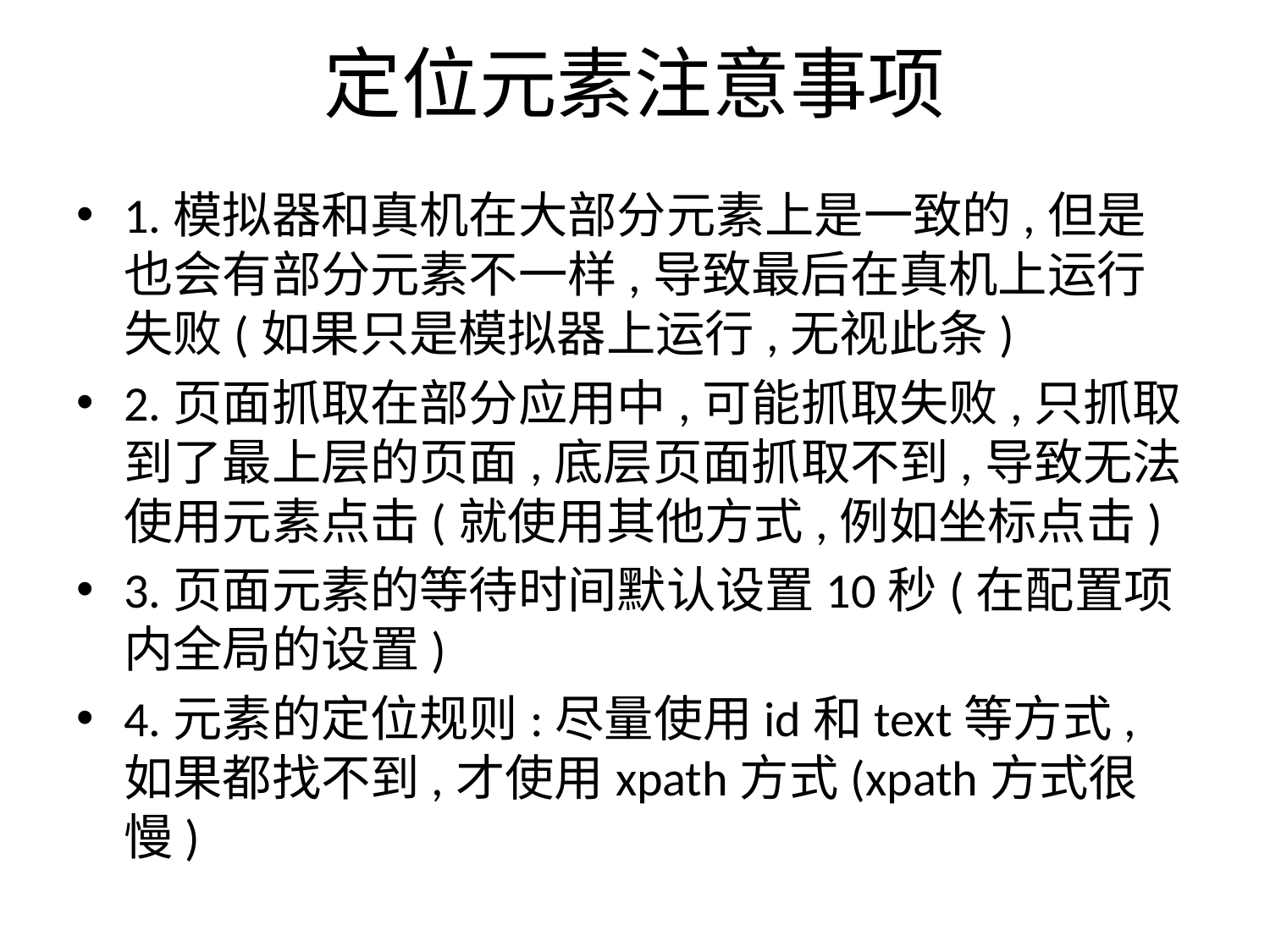

# 定位元素注意事项
1.模拟器和真机在大部分元素上是一致的,但是也会有部分元素不一样,导致最后在真机上运行失败(如果只是模拟器上运行,无视此条)
2.页面抓取在部分应用中,可能抓取失败,只抓取到了最上层的页面,底层页面抓取不到,导致无法使用元素点击(就使用其他方式,例如坐标点击)
3.页面元素的等待时间默认设置10秒(在配置项内全局的设置)
4.元素的定位规则:尽量使用id和text等方式,如果都找不到,才使用xpath方式(xpath方式很慢)